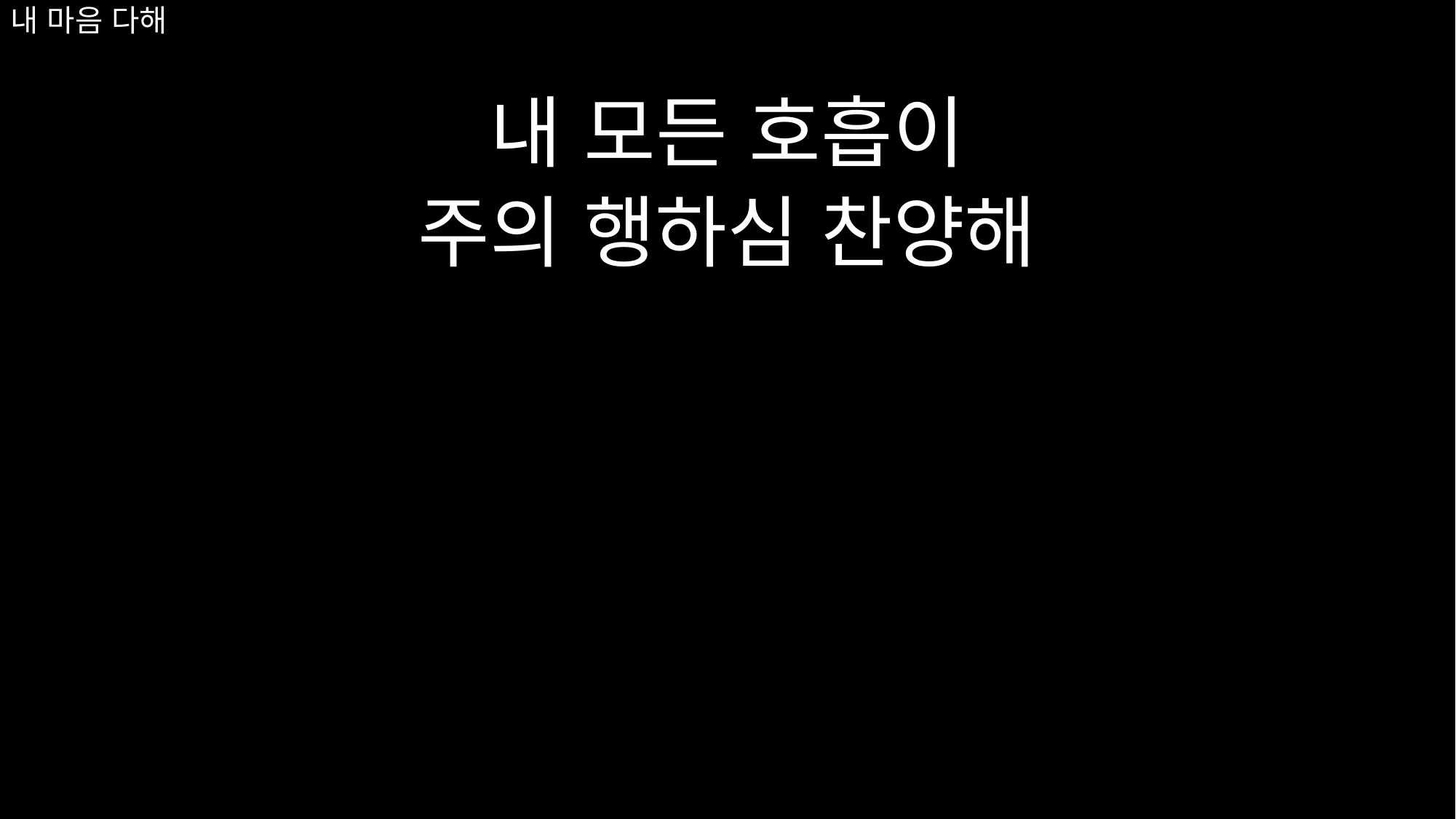

# 내 마음 다해
내 모든 호흡이
주의 행하심 찬양해